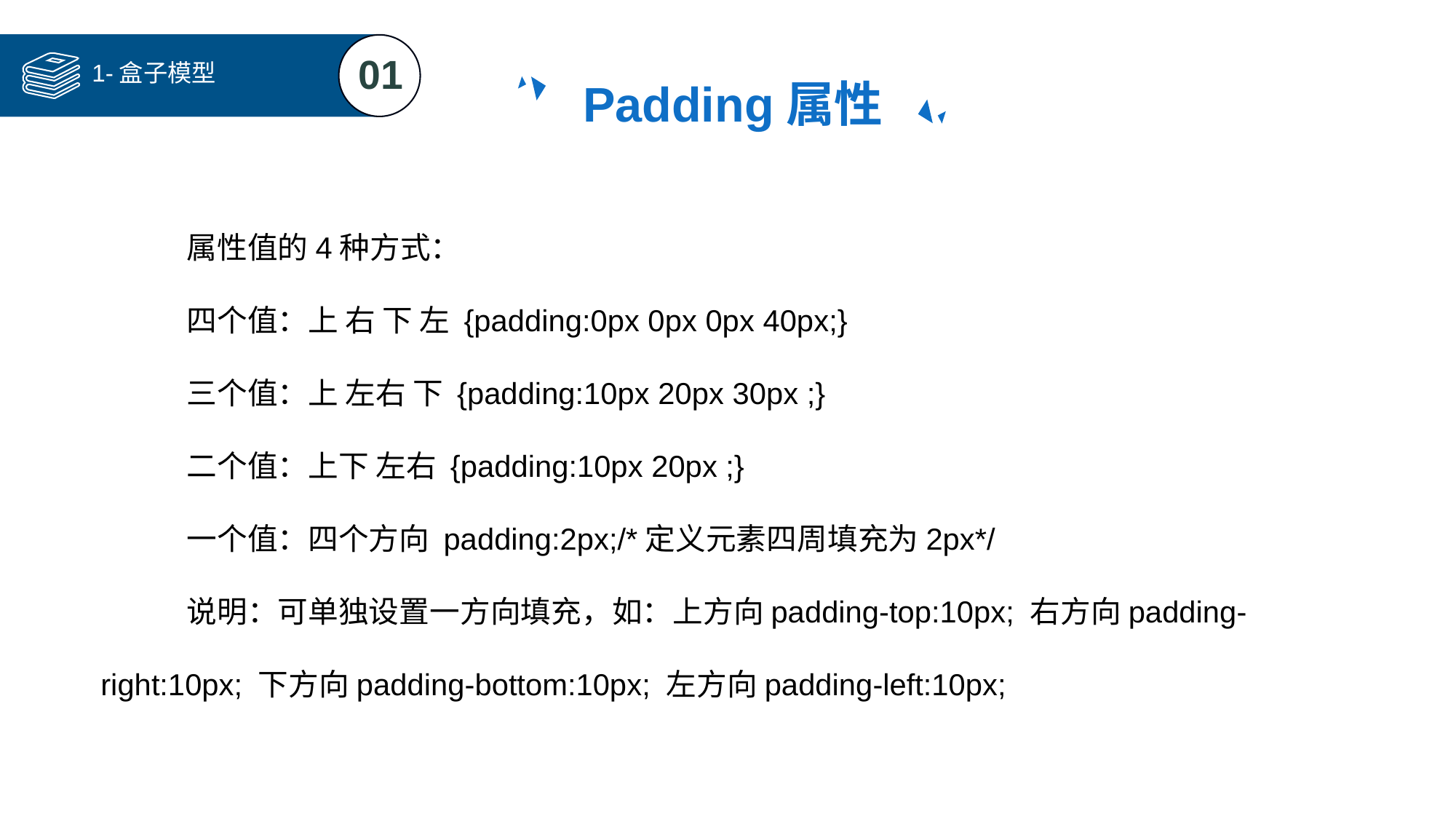

01
1-盒子模型

Padding属性

属性值的4种方式：
四个值：上 右 下 左 {padding:0px 0px 0px 40px;}
三个值：上 左右 下 {padding:10px 20px 30px ;}
二个值：上下 左右 {padding:10px 20px ;}
一个值：四个方向 padding:2px;/*定义元素四周填充为2px*/
说明：可单独设置一方向填充，如：上方向padding-top:10px; 右方向padding-right:10px; 下方向padding-bottom:10px; 左方向padding-left:10px;